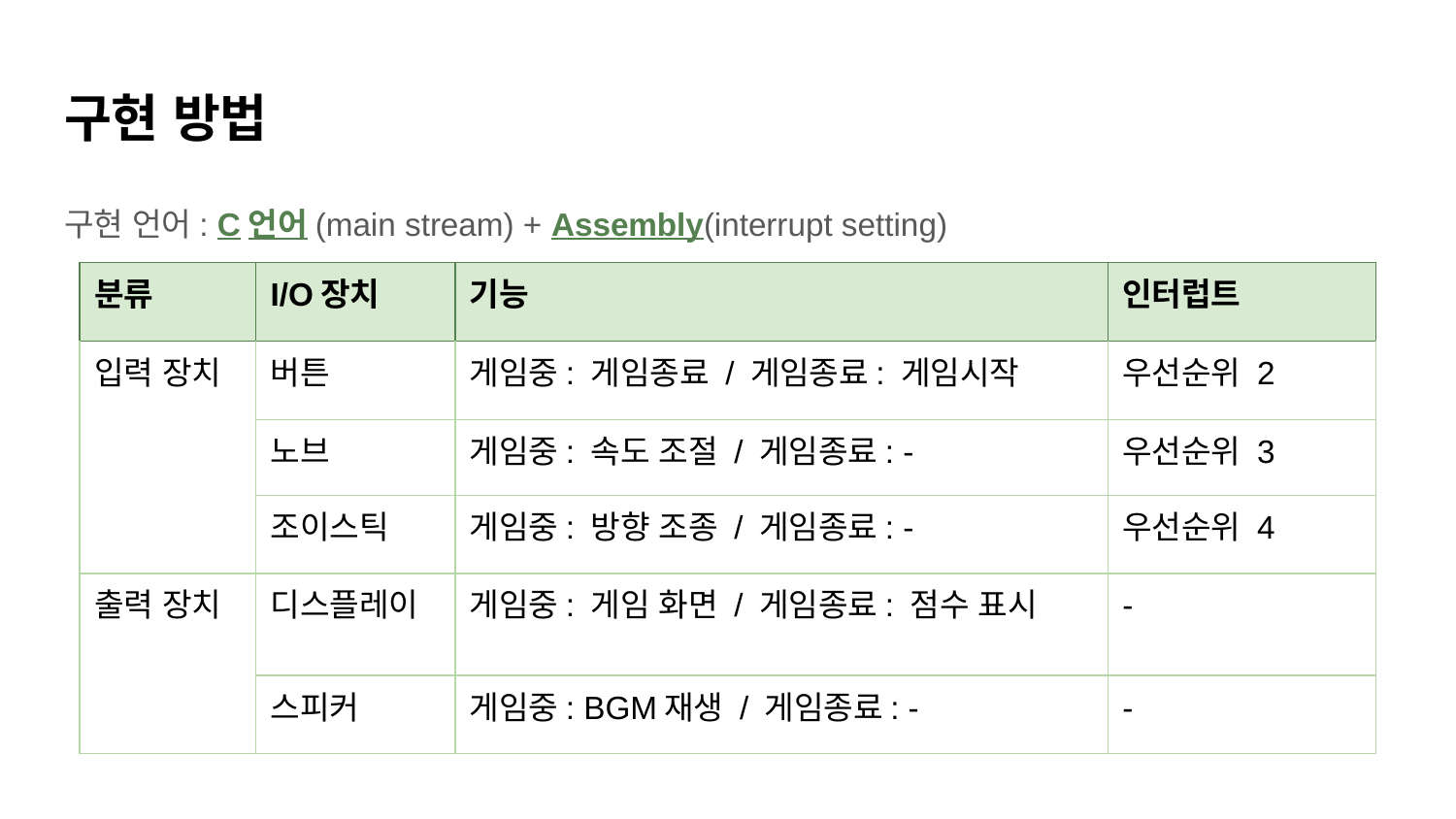

# 구현 방법
구현 언어: C언어(main stream) + Assembly(interrupt setting)

| 분류 | I/O장치 | 기능 | 인터럽트 |
| --- | --- | --- | --- |
| 입력 장치 | 버튼 | 게임중: 게임종료 / 게임종료: 게임시작 | 우선순위 2 |
|  | 노브 | 게임중: 속도 조절 / 게임종료: - | 우선순위 3 |
|  | 조이스틱 | 게임중: 방향 조종 / 게임종료: - | 우선순위 4 |
| 출력 장치 | 디스플레이 | 게임중: 게임 화면 / 게임종료: 점수 표시 | - |
|  | 스피커 | 게임중: BGM재생 / 게임종료: - | - |